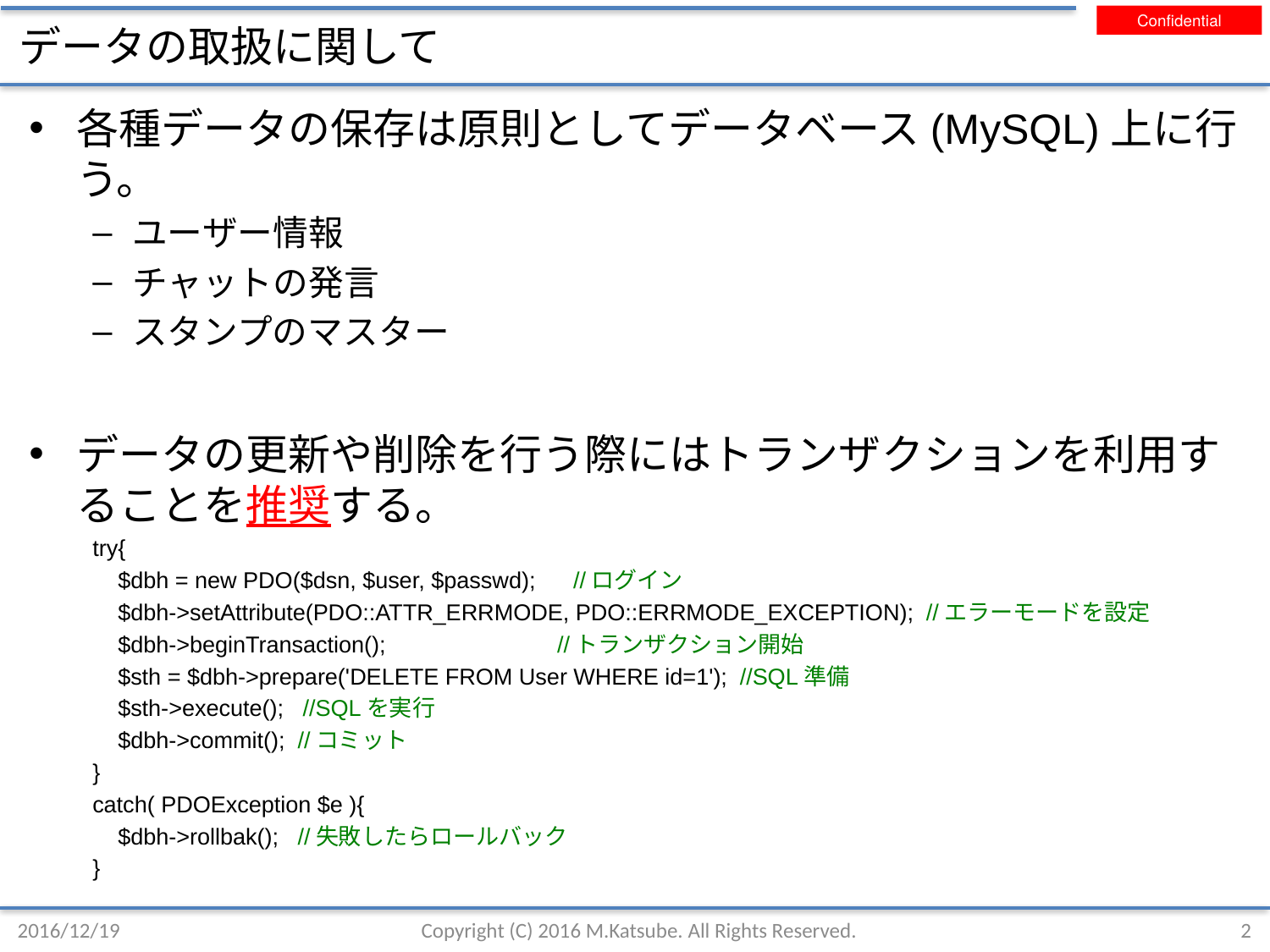

# データの取扱に関して
各種データの保存は原則としてデータベース(MySQL)上に行う。
ユーザー情報
チャットの発言
スタンプのマスター

データの更新や削除を行う際にはトランザクションを利用することを推奨する。
try{
    $dbh = new PDO($dsn, $user, $passwd);      //ログイン
    $dbh->setAttribute(PDO::ATTR_ERRMODE, PDO::ERRMODE_EXCEPTION);  //エラーモードを設定
    $dbh->beginTransaction();                           //トランザクション開始
    $sth = $dbh->prepare('DELETE FROM User WHERE id=1');  //SQL準備
    $sth->execute();   //SQLを実行
    $dbh->commit();  //コミット
}
catch( PDOException $e ){
    $dbh->rollbak();   //失敗したらロールバック
}
2016/12/19
2
Copyright (C) 2016 M.Katsube. All Rights Reserved.